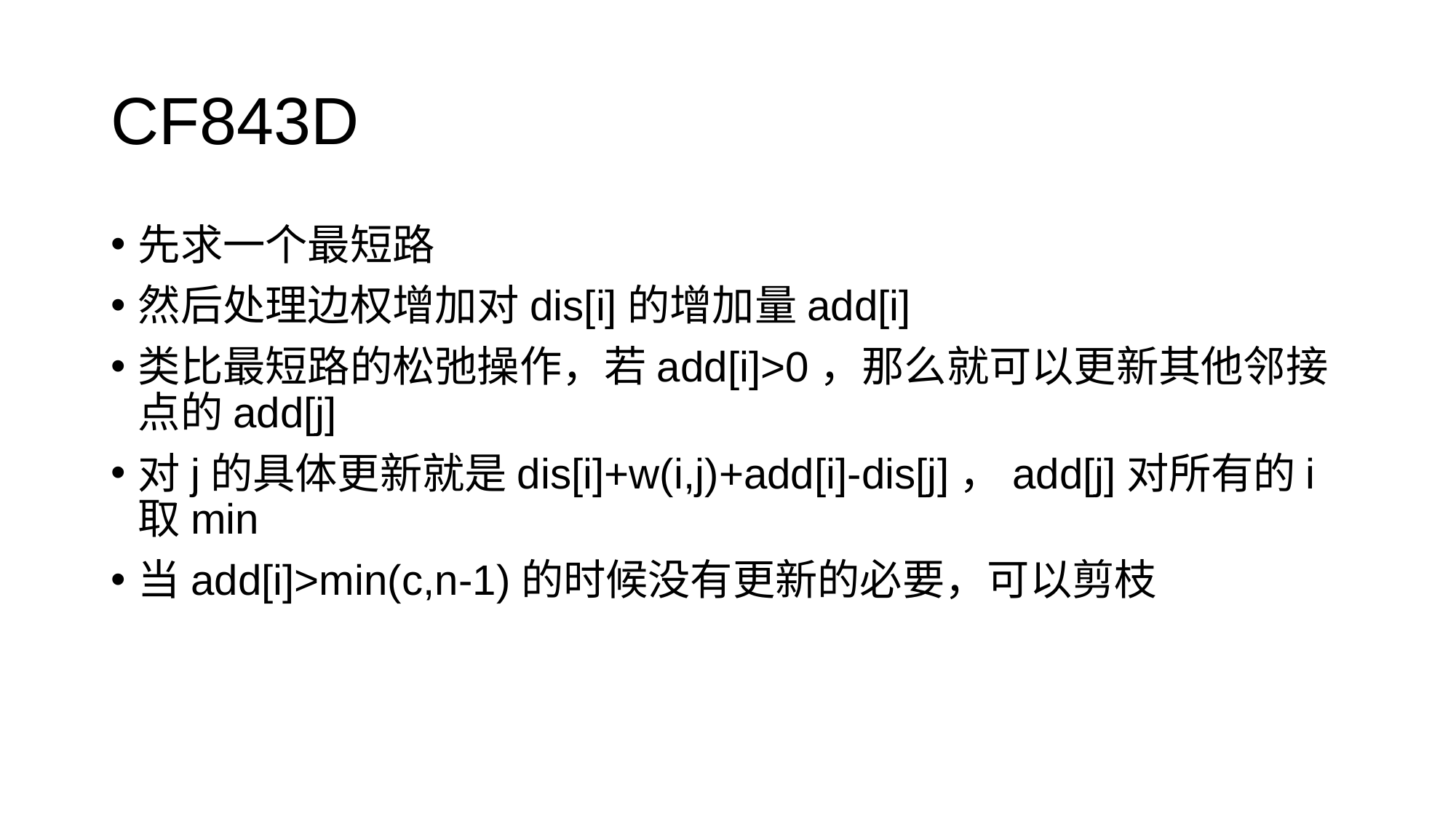

# CF843D
先求一个最短路
然后处理边权增加对dis[i]的增加量add[i]
类比最短路的松弛操作，若add[i]>0，那么就可以更新其他邻接点的add[j]
对j的具体更新就是dis[i]+w(i,j)+add[i]-dis[j]，add[j]对所有的i取min
当add[i]>min(c,n-1)的时候没有更新的必要，可以剪枝